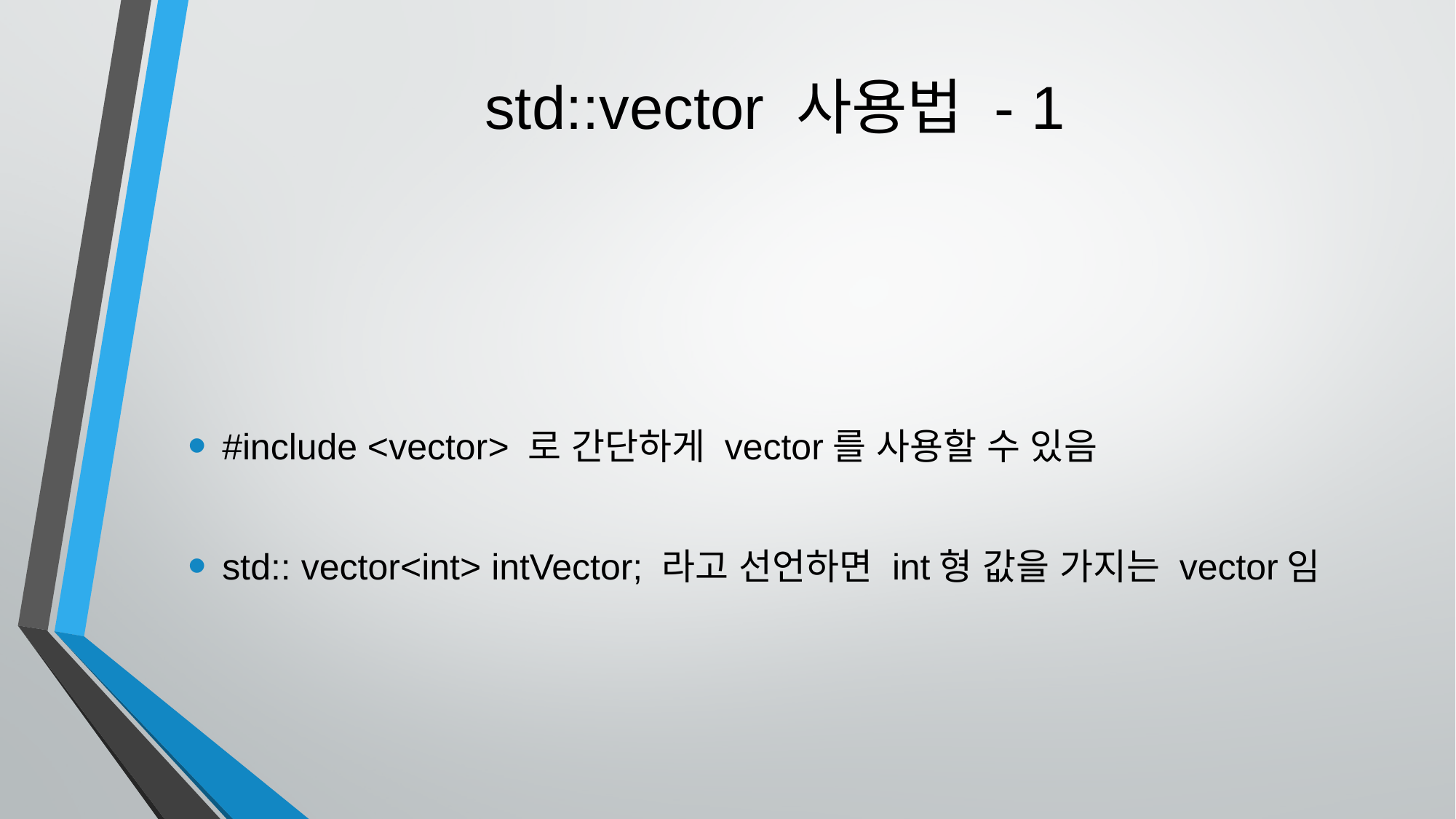

# std::vector 사용법 - 1
#include <vector> 로 간단하게 vector를 사용할 수 있음

std:: vector<int> intVector; 라고 선언하면 int형 값을 가지는 vector임